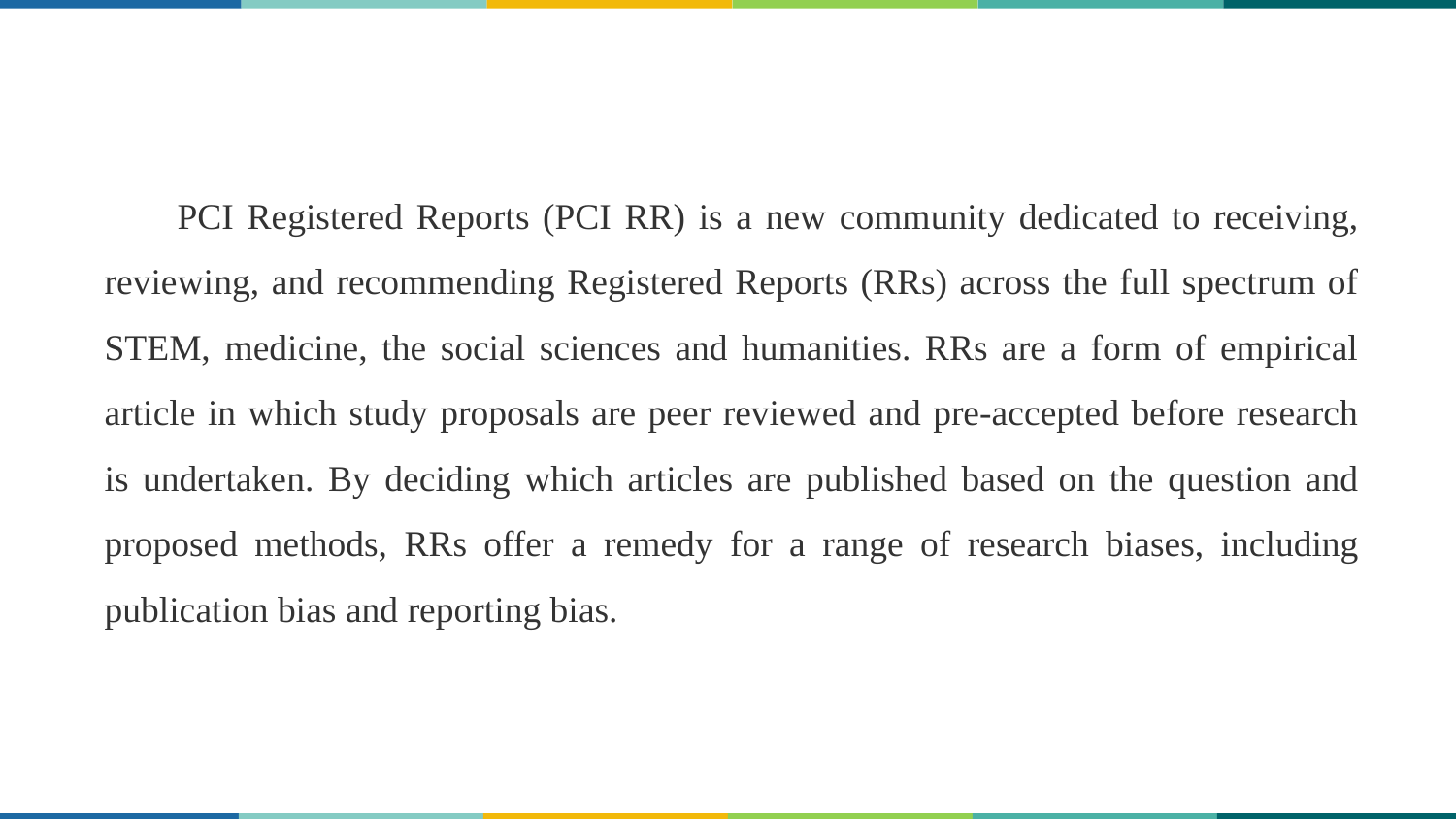

PCI Registered Reports (PCI RR) is a new community dedicated to receiving, reviewing, and recommending Registered Reports (RRs) across the full spectrum of STEM, medicine, the social sciences and humanities. RRs are a form of empirical article in which study proposals are peer reviewed and pre-accepted before research is undertaken. By deciding which articles are published based on the question and proposed methods, RRs offer a remedy for a range of research biases, including publication bias and reporting bias.

华中师范大学研究生会